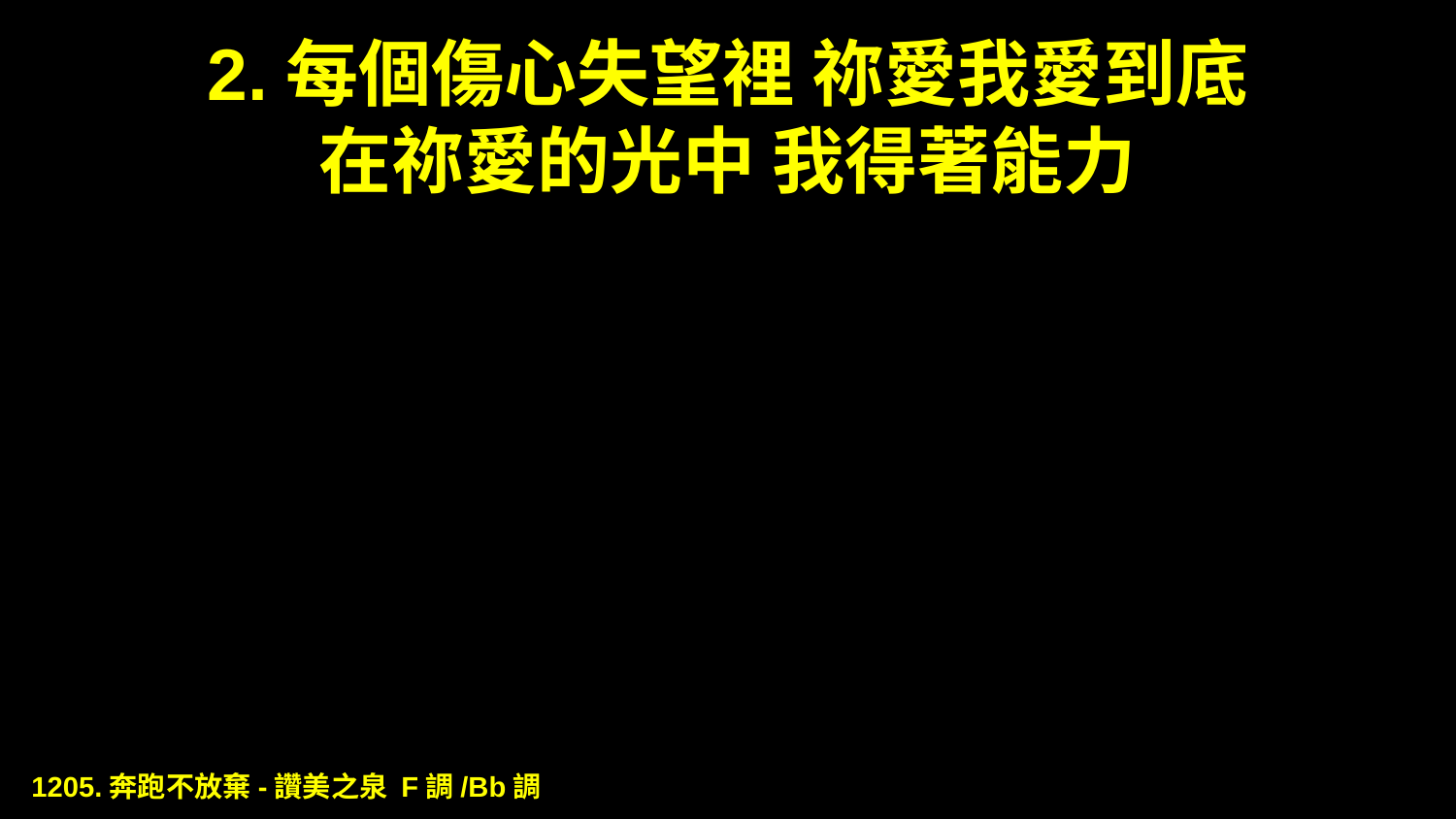

# 2.每個傷心失望裡 祢愛我愛到底 在祢愛的光中 我得著能力
1205.奔跑不放棄-讚美之泉 F調/Bb調